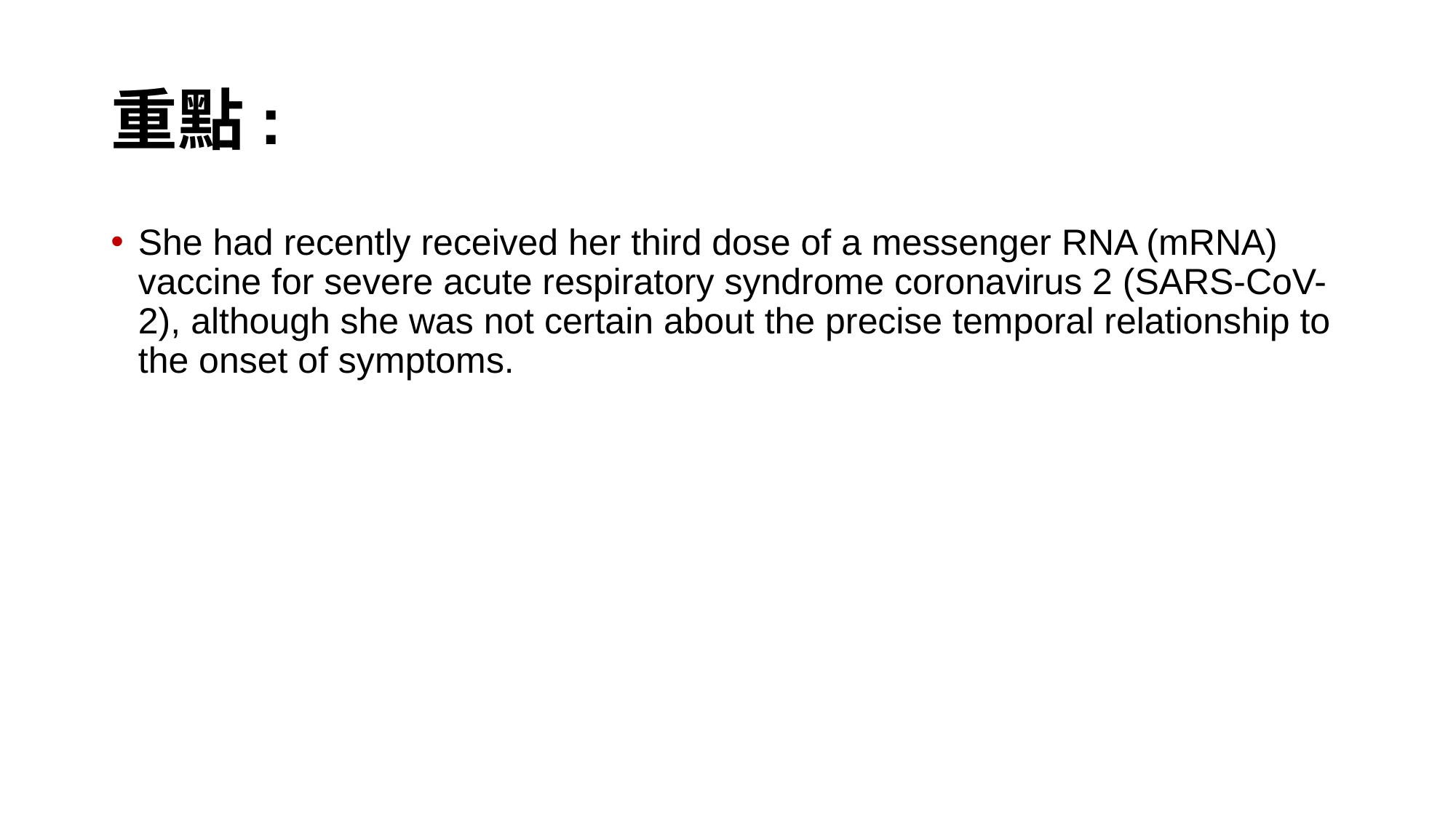

# 重點:
She had recently received her third dose of a messenger RNA (mRNA) vaccine for severe acute respiratory syndrome coronavirus 2 (SARS-CoV-2), although she was not certain about the precise temporal relationship to the onset of symptoms.